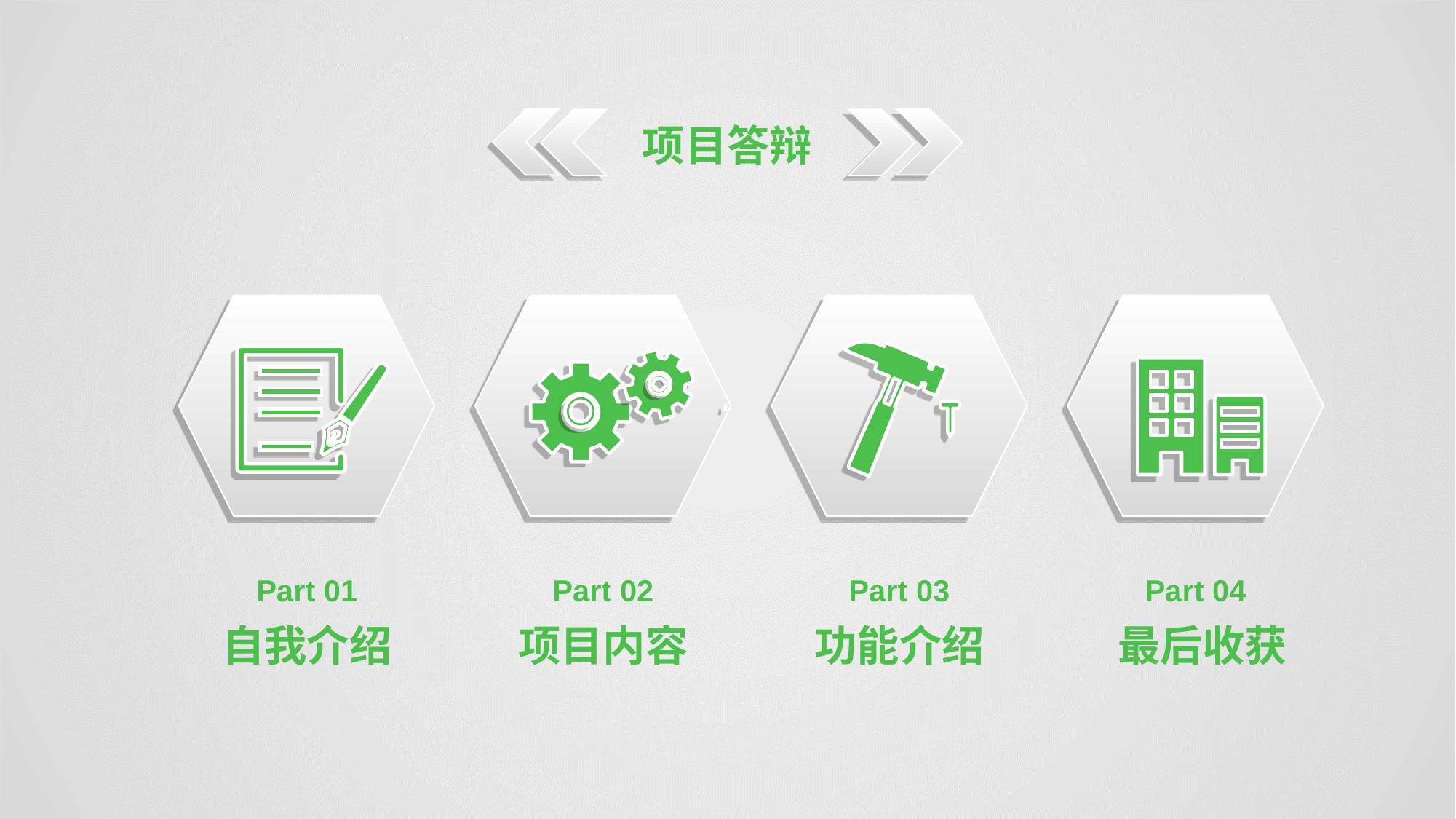

项目答辩

Part 01
自我介绍
Part 02
项目内容
Part 03
功能介绍
Part 04
最后收获